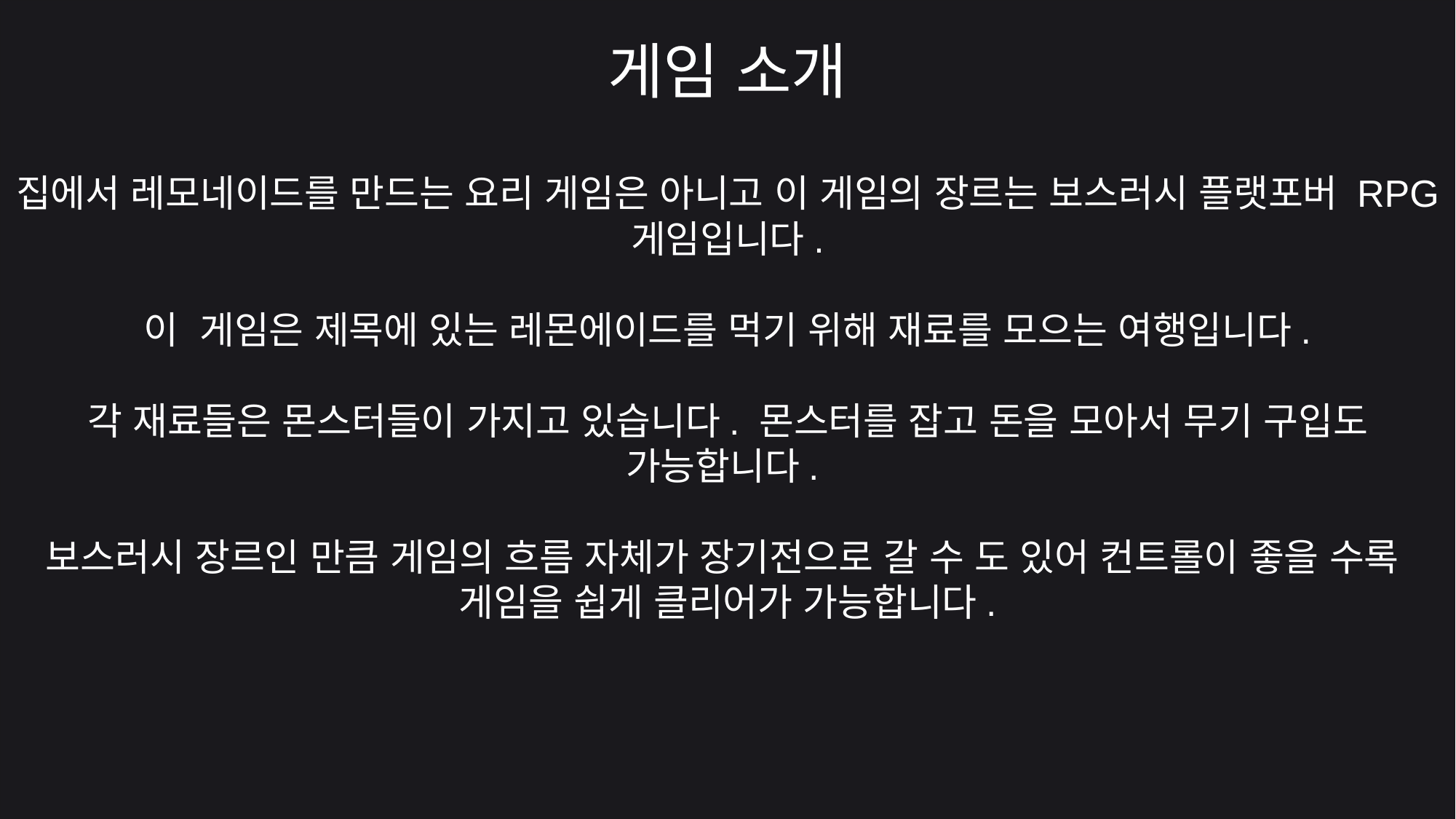

게임 소개
집에서 레모네이드를 만드는 요리 게임은 아니고 이 게임의 장르는 보스러시 플랫포버 RPG 게임입니다.

이  게임은 제목에 있는 레몬에이드를 먹기 위해 재료를 모으는 여행입니다.

각 재료들은 몬스터들이 가지고 있습니다. 몬스터를 잡고 돈을 모아서 무기 구입도 가능합니다.

보스러시 장르인 만큼 게임의 흐름 자체가 장기전으로 갈 수 도 있어 컨트롤이 좋을 수록
게임을 쉽게 클리어가 가능합니다.